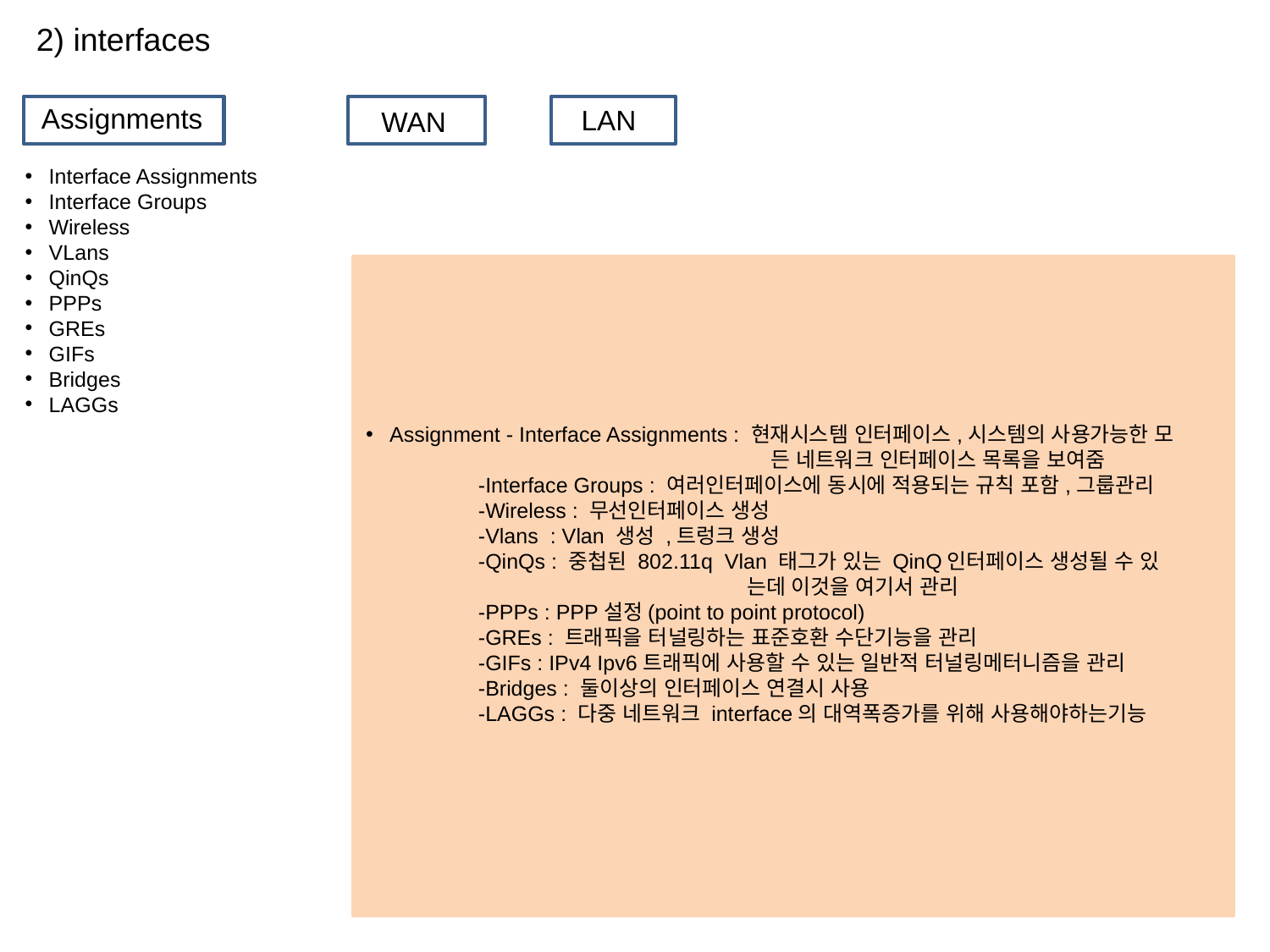

2) interfaces
Assignments

LAN
WAN
Interface Assignments
Interface Groups
Wireless
VLans
QinQs
PPPs
GREs
GIFs
Bridges
LAGGs
Assignment - Interface Assignments : 현재시스템 인터페이스,시스템의 사용가능한 모			든 네트워크 인터페이스 목록을 보여줌
                   -Interface Groups : 여러인터페이스에 동시에 적용되는 규칙 포함,그룹관리
                   -Wireless : 무선인터페이스 생성
                   -Vlans  : Vlan 생성 ,트렁크 생성
                   -QinQs : 중첩된 802.11q  Vlan 태그가 있는 QinQ인터페이스 생성될 수 있			는데 이것을 여기서 관리
                   -PPPs : PPP설정(point to point protocol)
                   -GREs : 트래픽을 터널링하는 표준호환 수단기능을 관리
                   -GIFs : IPv4 Ipv6트래픽에 사용할 수 있는 일반적 터널링메터니즘을 관리
                   -Bridges : 둘이상의 인터페이스 연결시 사용
                   -LAGGs : 다중 네트워크 interface의 대역폭증가를 위해 사용해야하는기능